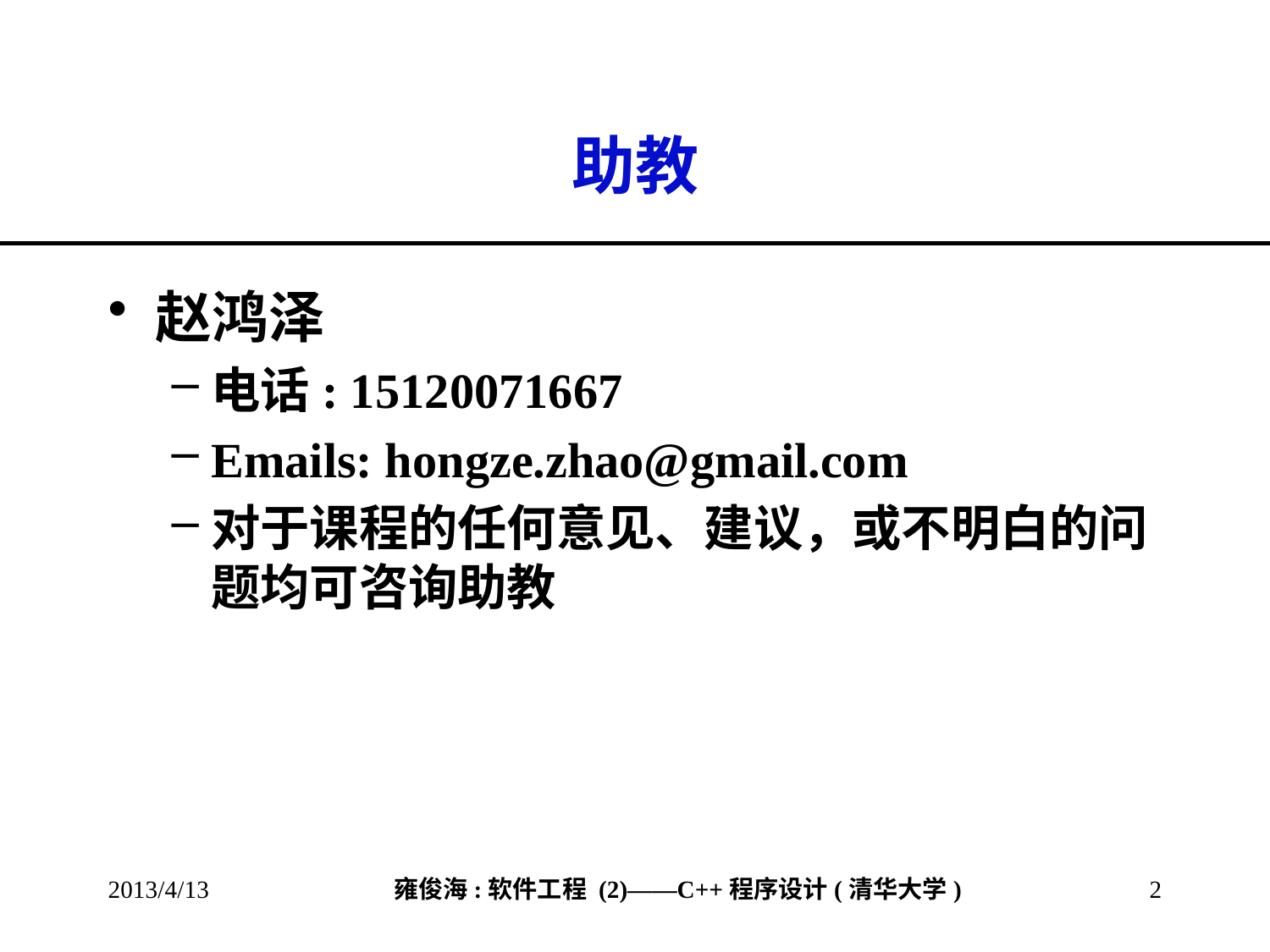

# 助教

赵鸿泽
电话: 15120071667
Emails: hongze.zhao@gmail.com
对于课程的任何意见、建议，或不明白的问题均可咨询助教
2013/4/13
2